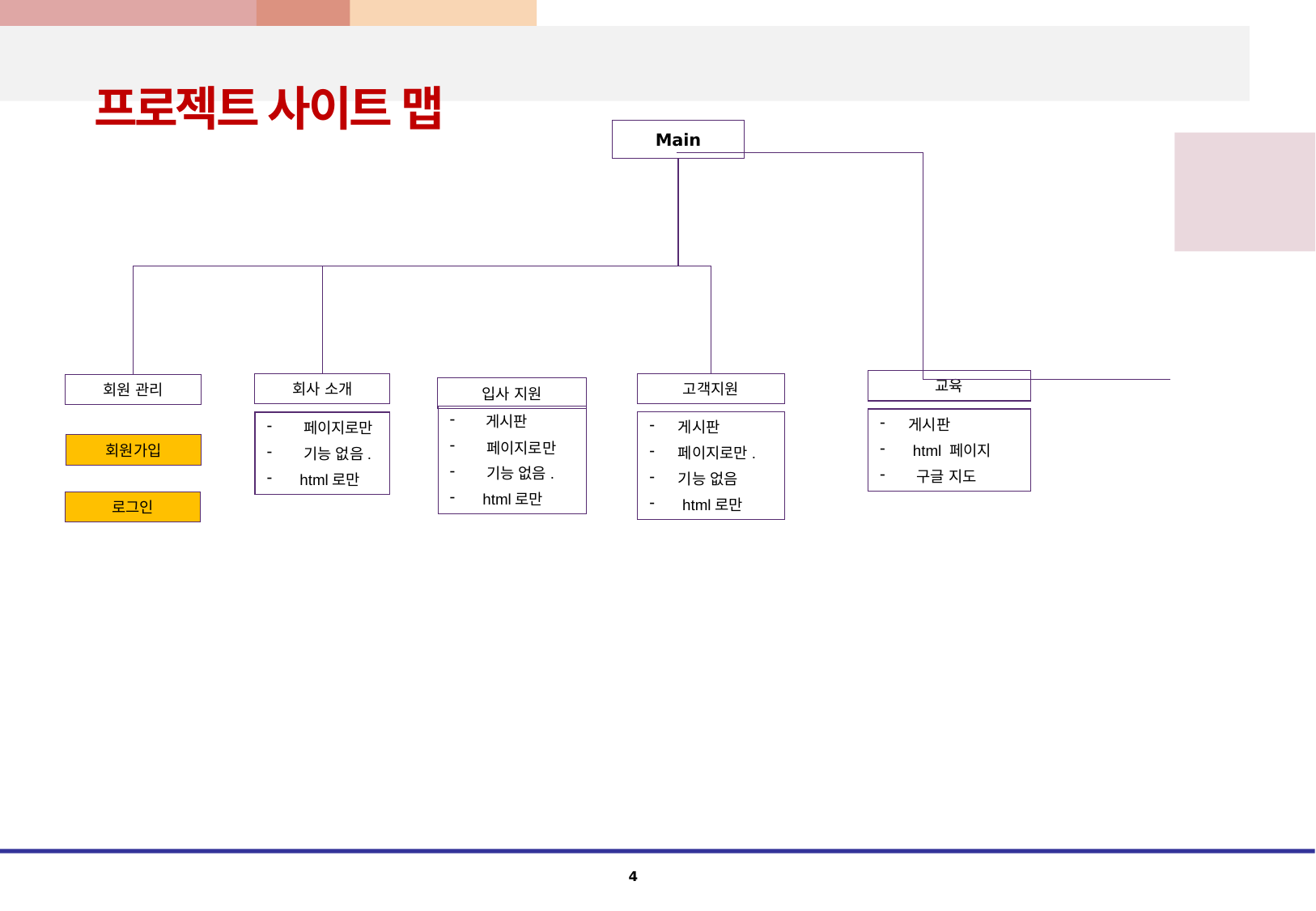

프로젝트 사이트 맵
Main
교육
회사 소개
고객지원
회원 관리
입사 지원
 게시판
 페이지로만
 기능 없음.
 html로만
게시판
 html 페이지
 구글 지도
게시판
페이지로만.
기능 없음
 html로만
 페이지로만
 기능 없음.
 html로만
회원가입
로그인